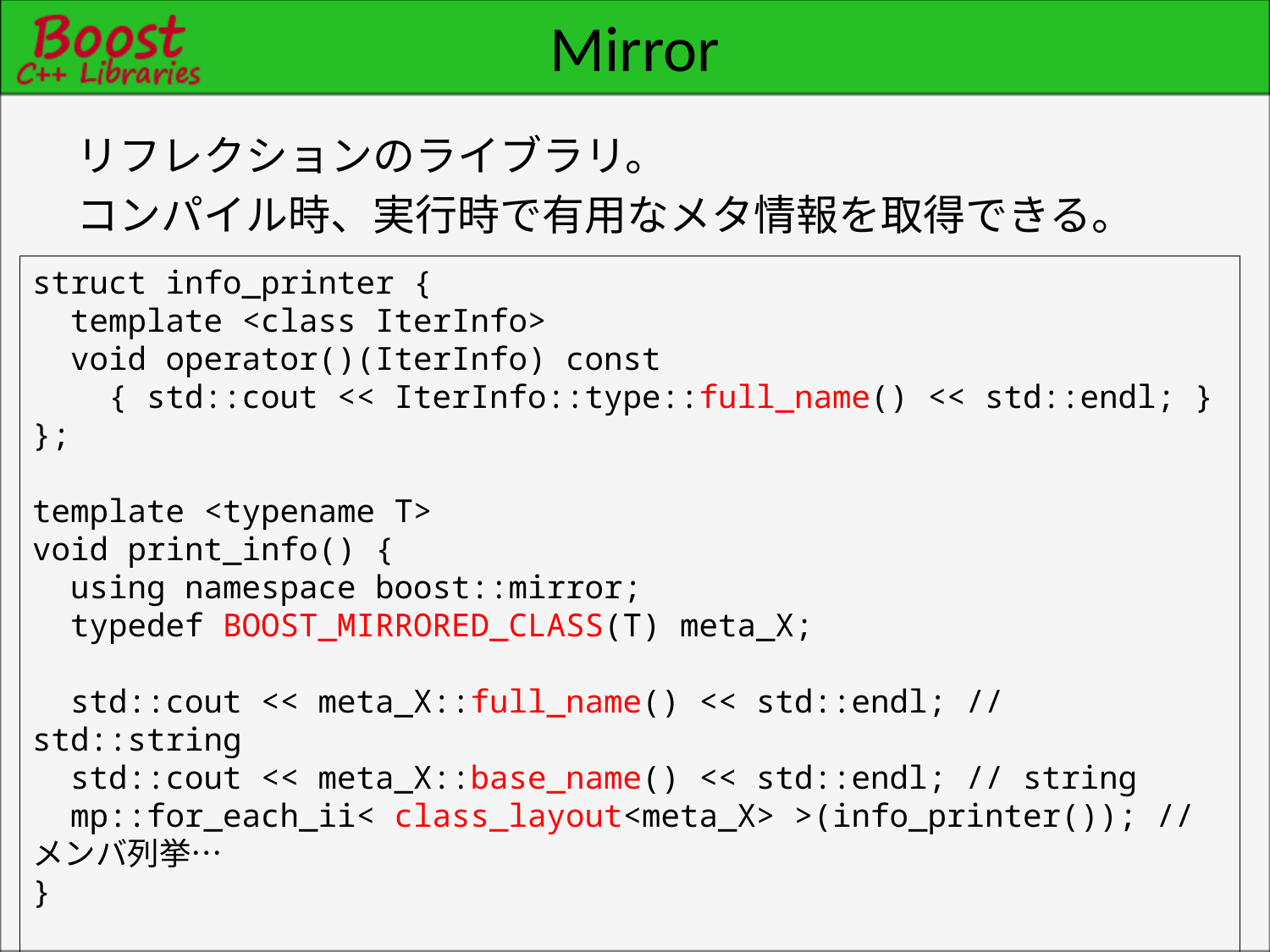

# Mirror
リフレクションのライブラリ。
コンパイル時、実行時で有用なメタ情報を取得できる。
struct info_printer {
  template <class IterInfo>
  void operator()(IterInfo) const
    { std::cout << IterInfo::type::full_name() << std::endl; }
};

template <typename T>
void print_info() {
  using namespace boost::mirror;
  typedef BOOST_MIRRORED_CLASS(T) meta_X;

  std::cout << meta_X::full_name() << std::endl; // std::string
  std::cout << meta_X::base_name() << std::endl; // string
  mp::for_each_ii< class_layout<meta_X> >(info_printer()); // メンバ列挙…
}

print_info<std::string>();